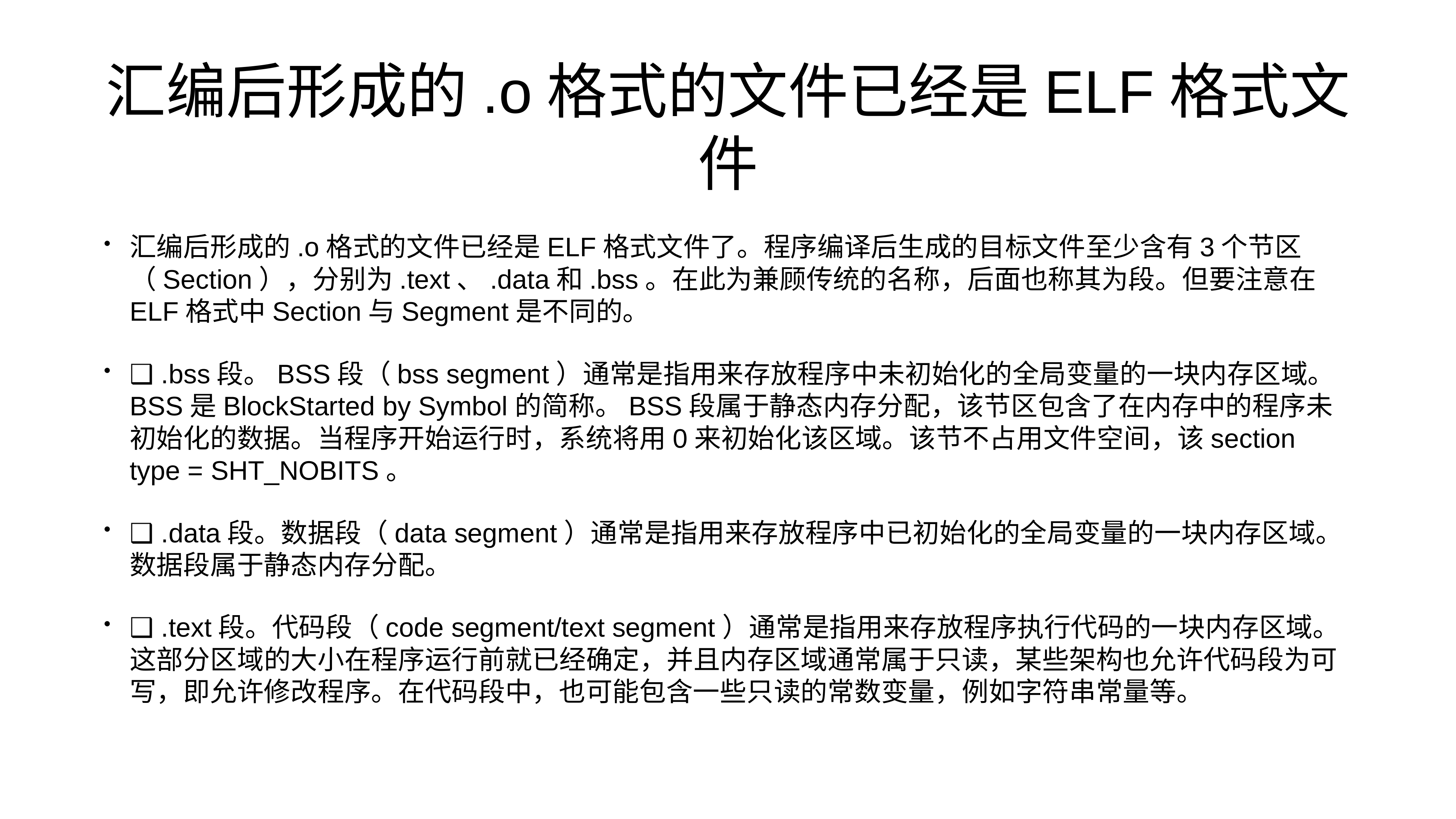

# 汇编后形成的.o格式的文件已经是ELF格式文件
汇编后形成的.o格式的文件已经是ELF格式文件了。程序编译后生成的目标文件至少含有3个节区（Section），分别为.text、.data和.bss。在此为兼顾传统的名称，后面也称其为段。但要注意在ELF格式中Section与Segment是不同的。
❑ .bss段。BSS段（bss segment）通常是指用来存放程序中未初始化的全局变量的一块内存区域。BSS是BlockStarted by Symbol的简称。BSS段属于静态内存分配，该节区包含了在内存中的程序未初始化的数据。当程序开始运行时，系统将用0来初始化该区域。该节不占用文件空间，该section type = SHT_NOBITS。
❑ .data段。数据段（data segment）通常是指用来存放程序中已初始化的全局变量的一块内存区域。数据段属于静态内存分配。
❑ .text段。代码段（code segment/text segment）通常是指用来存放程序执行代码的一块内存区域。这部分区域的大小在程序运行前就已经确定，并且内存区域通常属于只读，某些架构也允许代码段为可写，即允许修改程序。在代码段中，也可能包含一些只读的常数变量，例如字符串常量等。